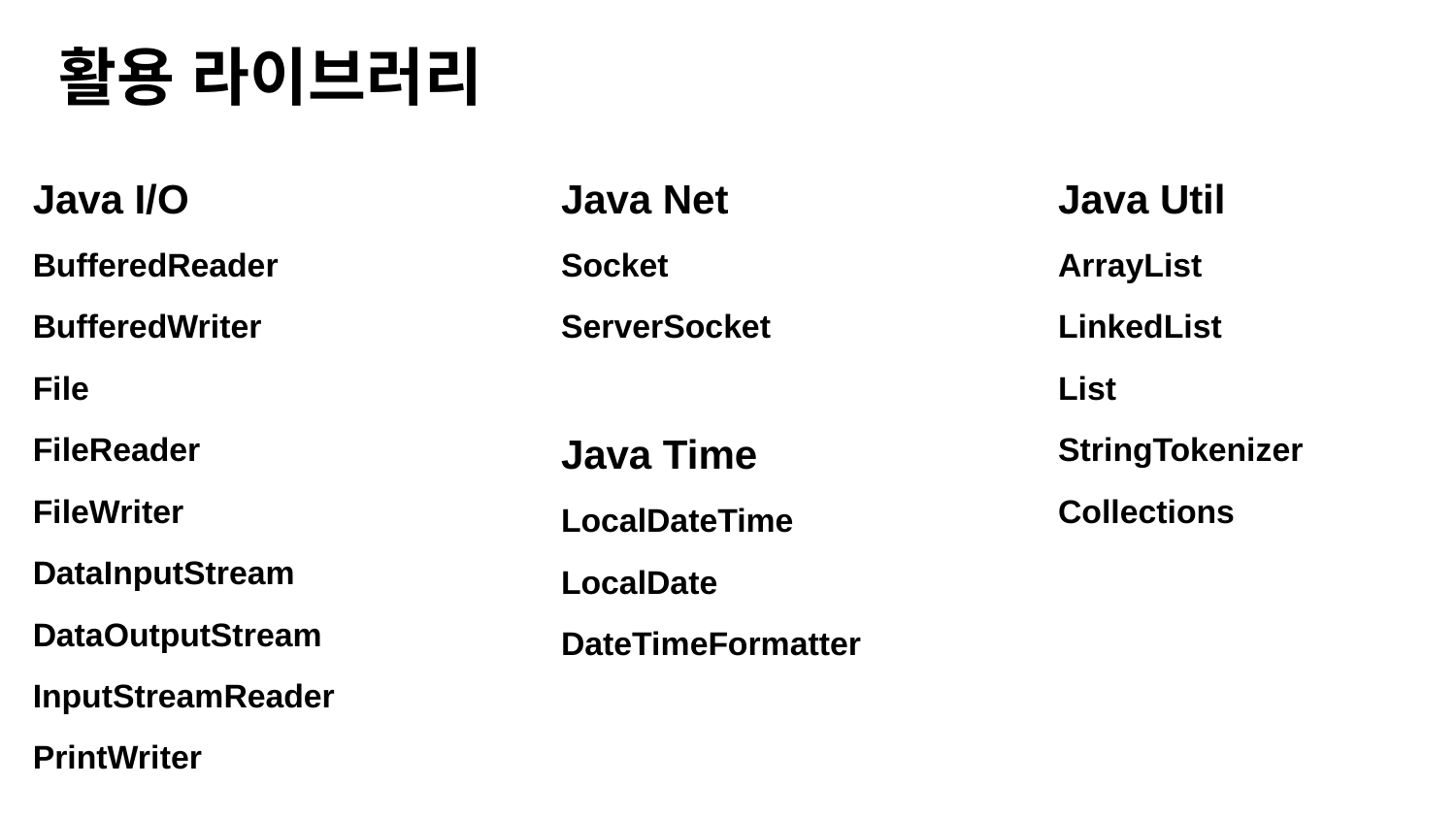

# 활용 라이브러리
Java I/O
BufferedReader
BufferedWriter
File
FileReader
FileWriter
DataInputStream
DataOutputStream
InputStreamReader
PrintWriter

Java Net
Socket
ServerSocket

Java Time
LocalDateTime
LocalDate
DateTimeFormatter

Java Util
ArrayList
LinkedList
List
StringTokenizer
Collections